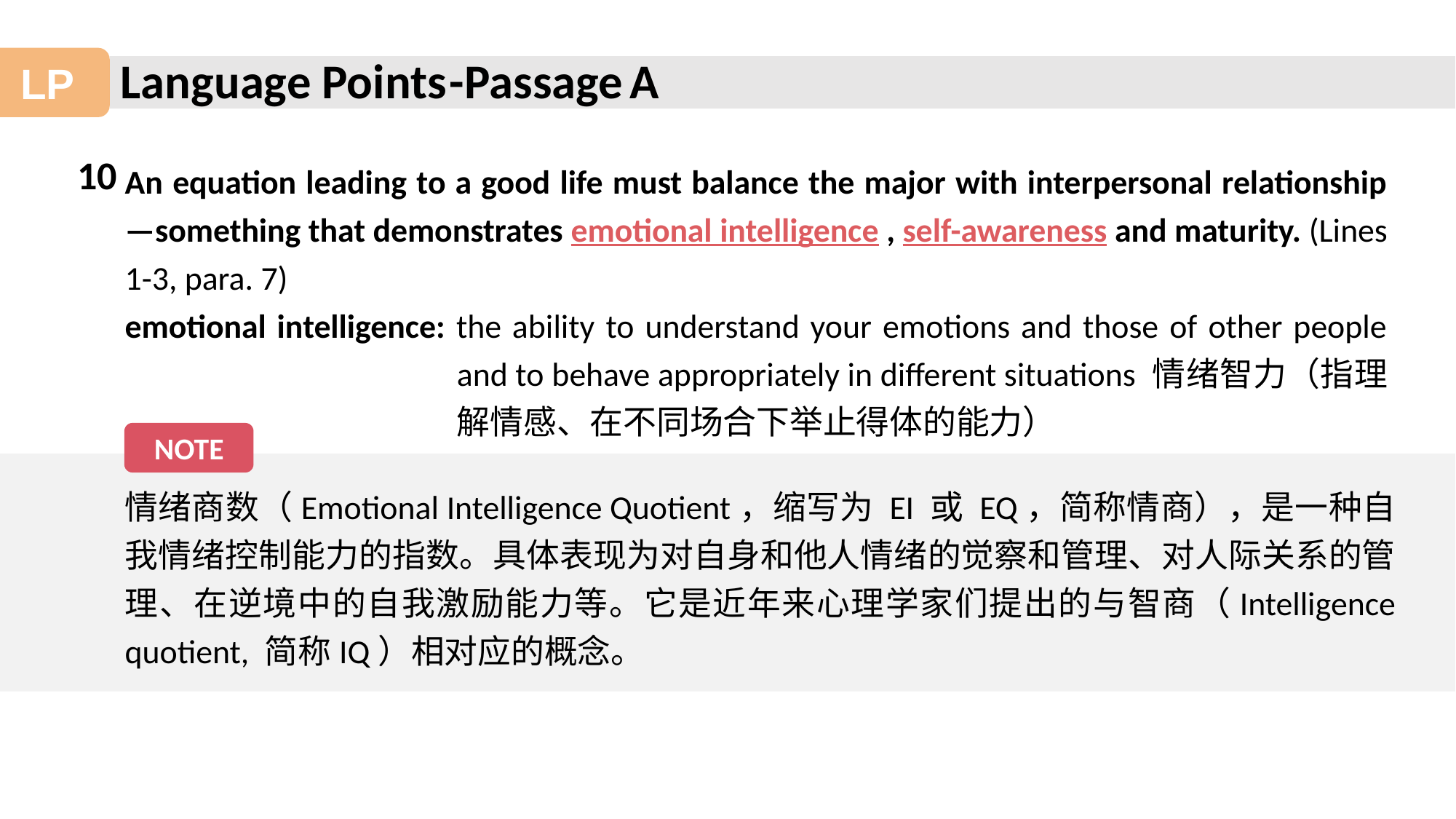

-Passage A
10
An equation leading to a good life must balance the major with interpersonal relationship —something that demonstrates emotional intelligence , self-awareness and maturity. (Lines 1-3, para. 7)
emotional intelligence: the ability to understand your emotions and those of other people and to behave appropriately in different situations 情绪智力（指理解情感、在不同场合下举止得体的能力）
NOTE

情绪商数（Emotional Intelligence Quotient，缩写为 EI 或 EQ，简称情商），是一种自我情绪控制能力的指数。具体表现为对自身和他人情绪的觉察和管理、对人际关系的管理、在逆境中的自我激励能力等。它是近年来心理学家们提出的与智商（Intelligence quotient, 简称IQ）相对应的概念。